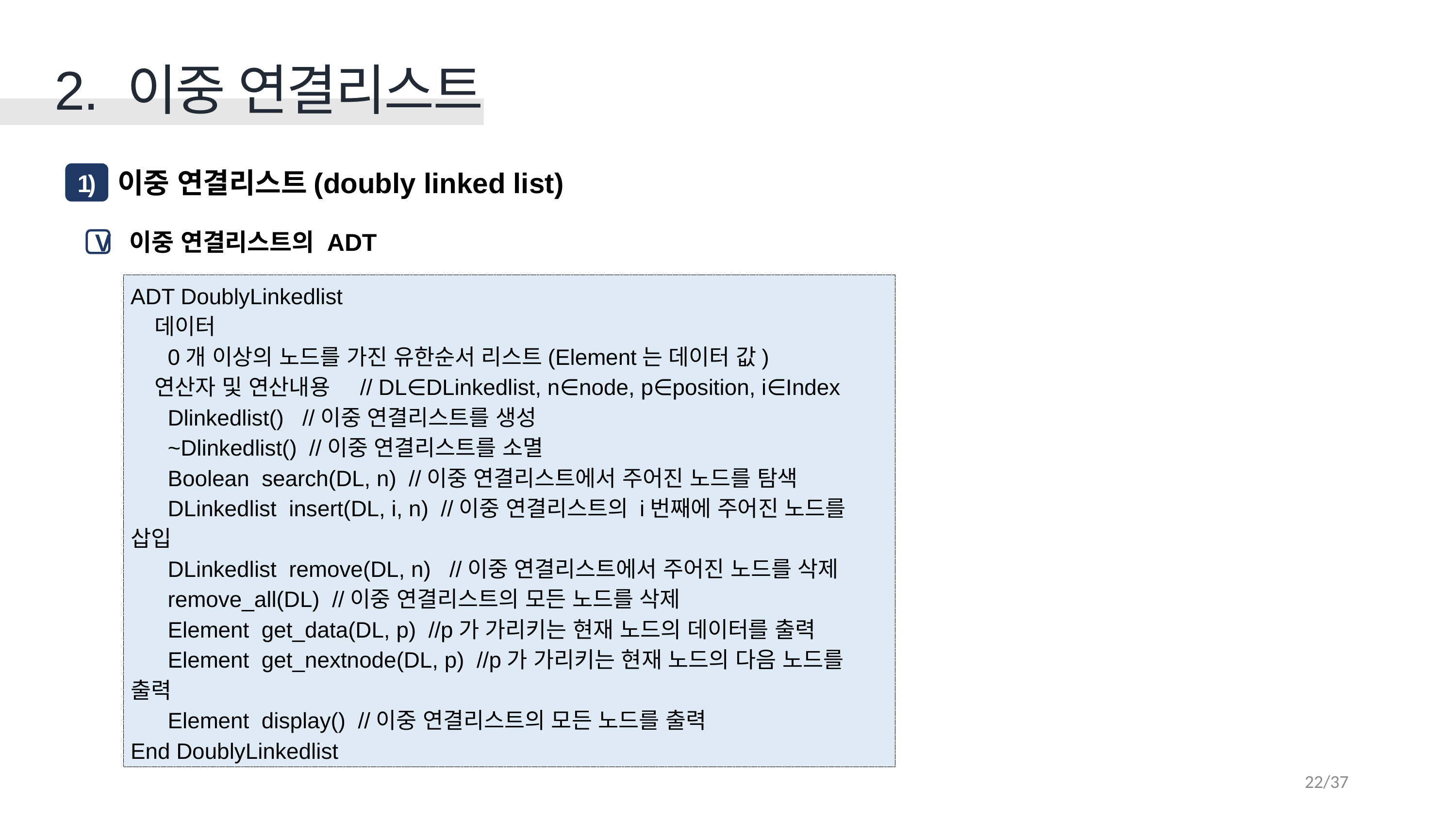

2. 이중 연결리스트

 이중 연결리스트(doubly linked list)
1)
 이중 연결리스트의 ADT

V
ADT DoublyLinkedlist
   데이터
      0개 이상의 노드를 가진 유한순서 리스트(Element는 데이터 값)
   연산자 및 연산내용    // DL∈DLinkedlist, n∈node, p∈position, i∈Index
      Dlinkedlist()   //이중 연결리스트를 생성
      ~Dlinkedlist()  //이중 연결리스트를 소멸
      Boolean  search(DL, n)  //이중 연결리스트에서 주어진 노드를 탐색
      DLinkedlist  insert(DL, i, n)  //이중 연결리스트의 i번째에 주어진 노드를 삽입
      DLinkedlist  remove(DL, n)   //이중 연결리스트에서 주어진 노드를 삭제
      remove_all(DL)  //이중 연결리스트의 모든 노드를 삭제
      Element  get_data(DL, p)  //p가 가리키는 현재 노드의 데이터를 출력
      Element  get_nextnode(DL, p)  //p가 가리키는 현재 노드의 다음 노드를 출력
      Element  display()  //이중 연결리스트의 모든 노드를 출력
End DoublyLinkedlist
22/37